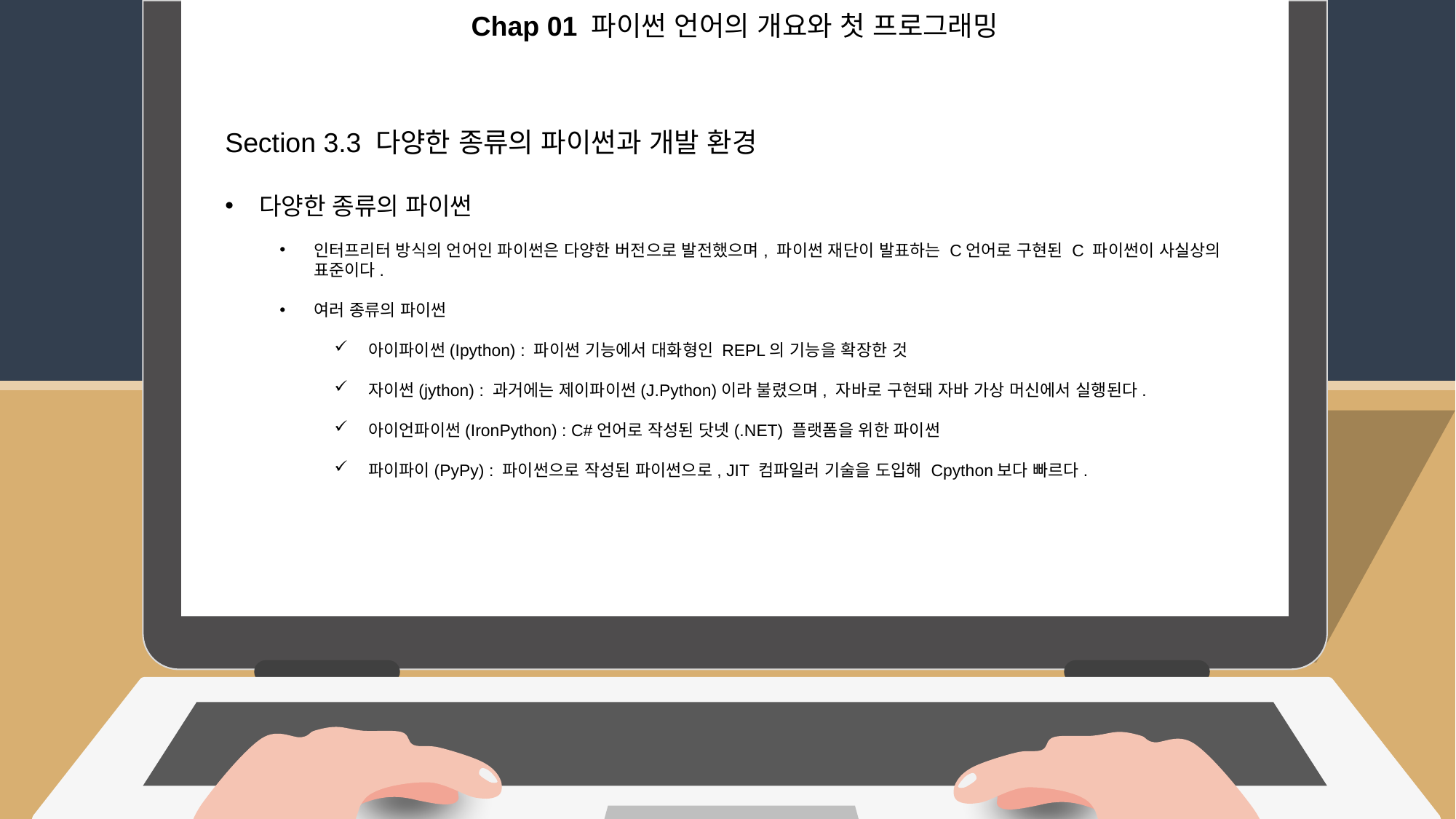

Chap 01 파이썬 언어의 개요와 첫 프로그래밍
Section 3.3 다양한 종류의 파이썬과 개발 환경

다양한 종류의 파이썬

인터프리터 방식의 언어인 파이썬은 다양한 버전으로 발전했으며, 파이썬 재단이 발표하는 C언어로 구현된 C 파이썬이 사실상의 표준이다.

여러 종류의 파이썬

아이파이썬(Ipython) : 파이썬 기능에서 대화형인 REPL의 기능을 확장한 것

자이썬(jython) : 과거에는 제이파이썬(J.Python)이라 불렸으며, 자바로 구현돼 자바 가상 머신에서 실행된다.

아이언파이썬(IronPython) : C#언어로 작성된 닷넷(.NET) 플랫폼을 위한 파이썬

파이파이(PyPy) : 파이썬으로 작성된 파이썬으로, JIT 컴파일러 기술을 도입해 Cpython보다 빠르다.